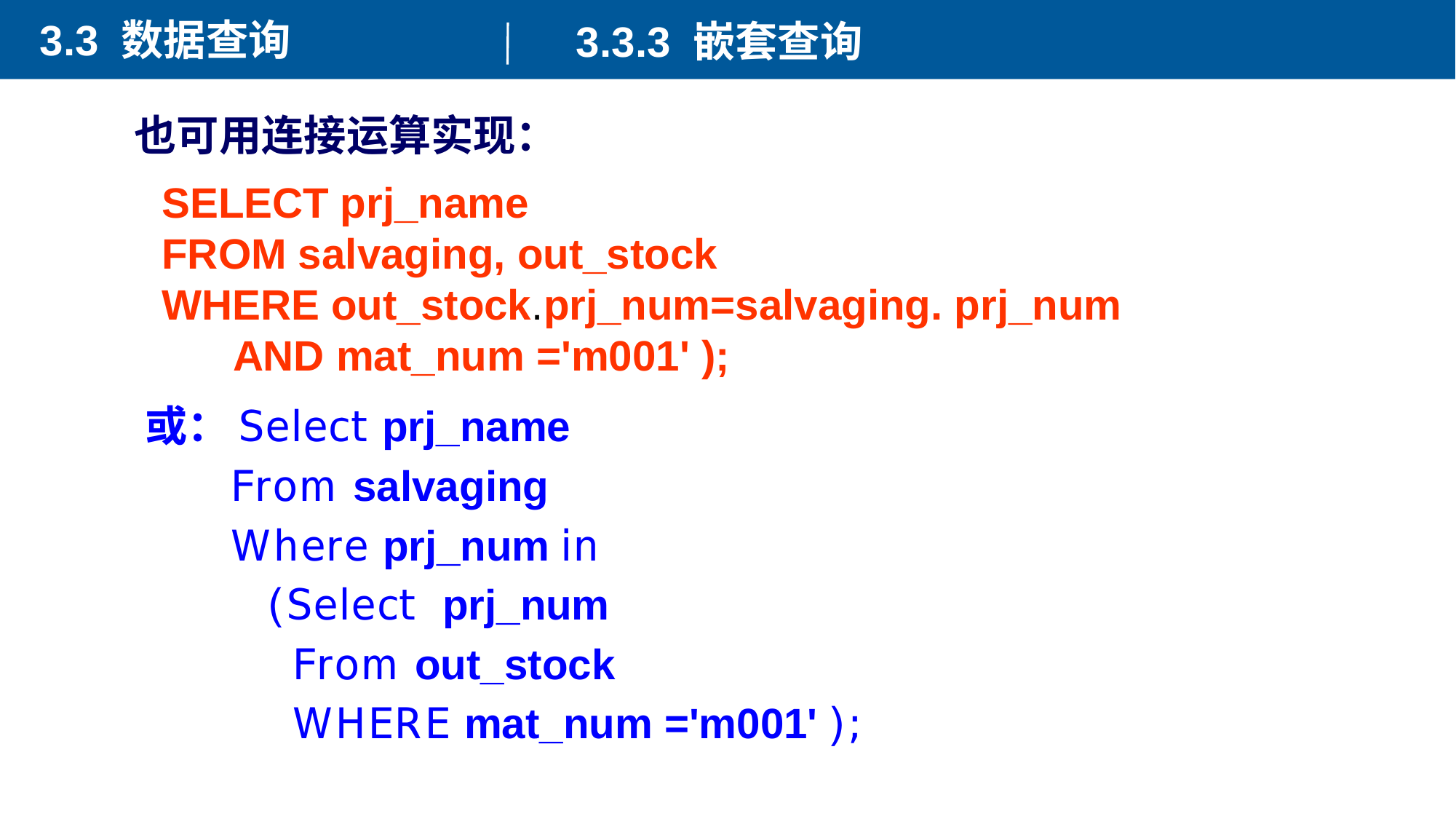

3.3 数据查询
3.3.3 嵌套查询
也可用连接运算实现：
SELECT prj_name
FROM salvaging, out_stock
WHERE out_stock.prj_num=salvaging. prj_num
      AND mat_num ='m001' );

或：Select prj_name
       From salvaging
       Where prj_num in
          (Select  prj_num
            From out_stock
            WHERE mat_num ='m001' );